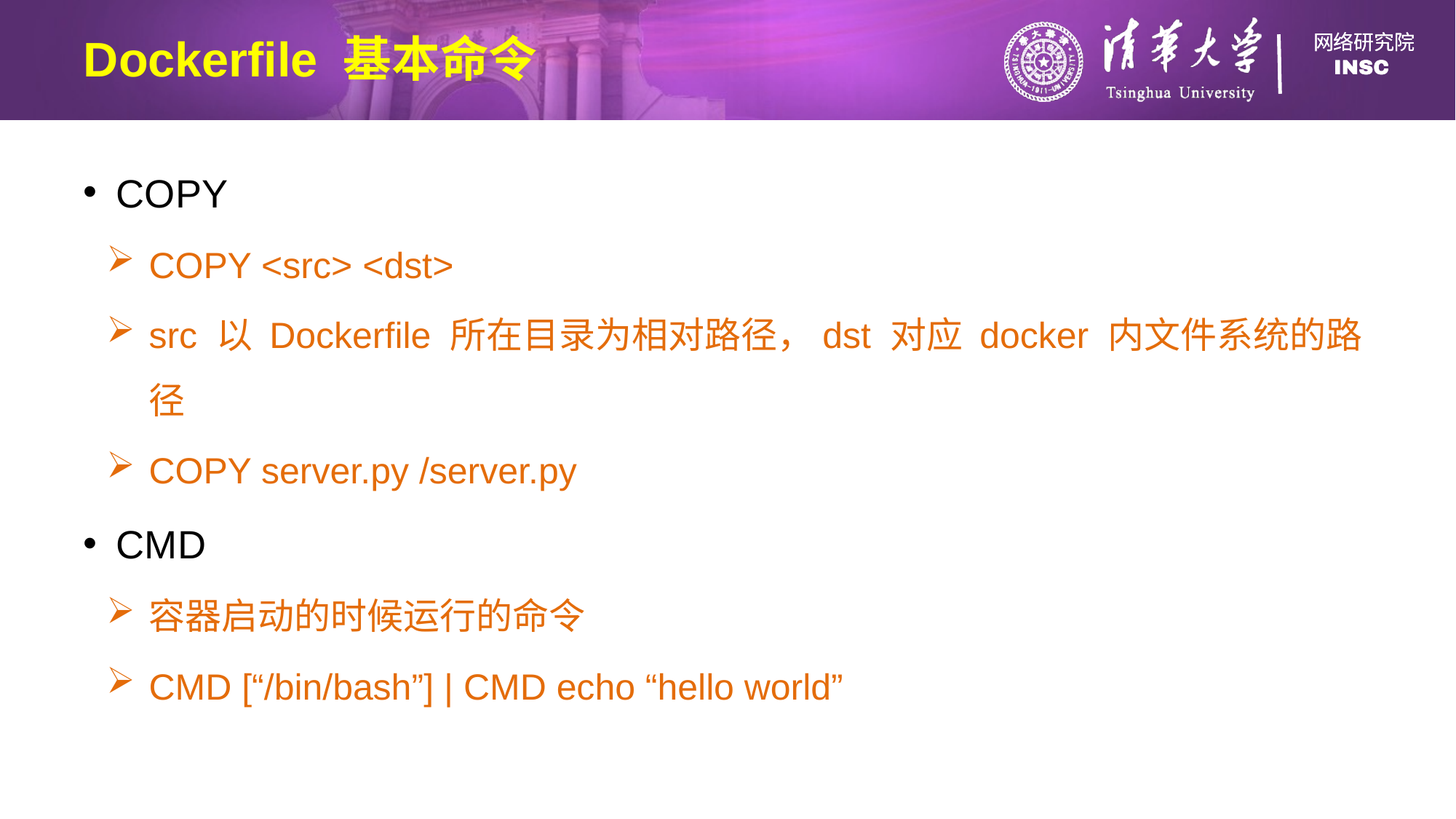

# Dockerfile 基本命令
COPY
COPY <src> <dst>
src 以 Dockerfile 所在目录为相对路径，dst 对应 docker 内文件系统的路径
COPY server.py /server.py
CMD
容器启动的时候运行的命令
CMD [“/bin/bash”] | CMD echo “hello world”